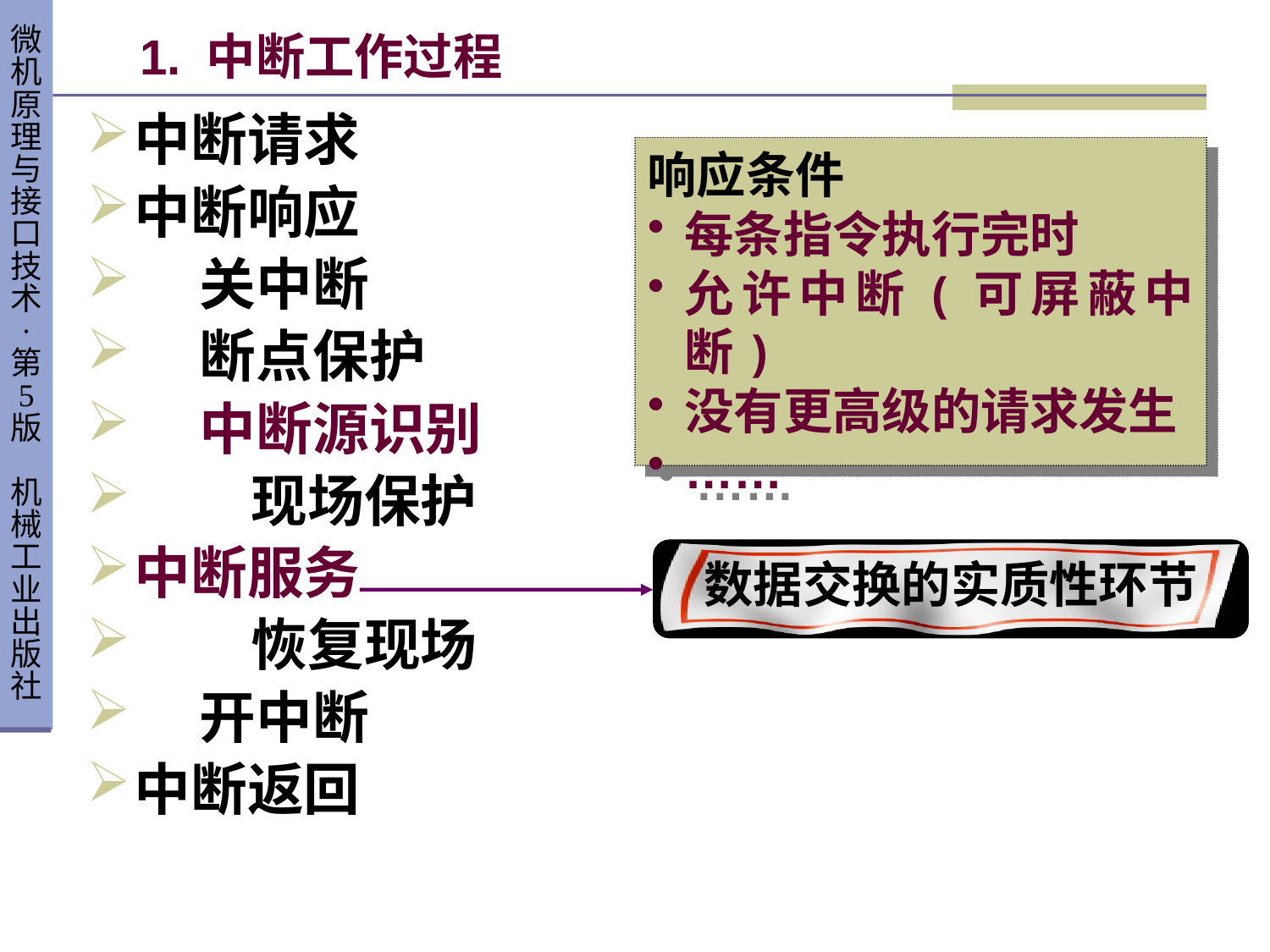

# 1. 中断工作过程
中断请求
中断响应
    关中断
    断点保护
    中断源识别
        现场保护
中断服务
        恢复现场
    开中断
中断返回
响应条件
每条指令执行完时
允许中断(可屏蔽中断)
没有更高级的请求发生
……
数据交换的实质性环节